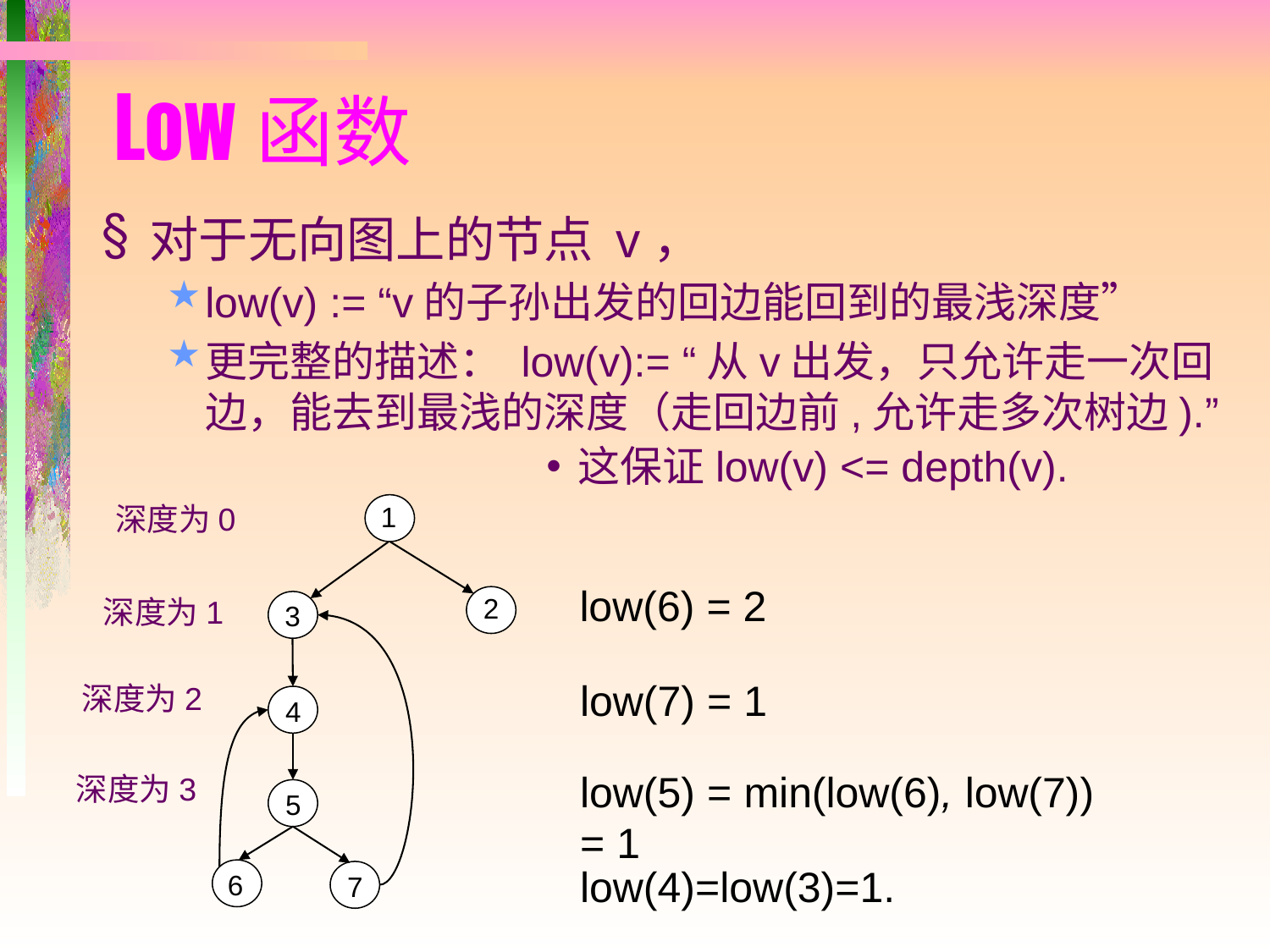

# Low函数
对于无向图上的节点 v，
low(v) := “v的子孙出发的回边能回到的最浅深度”
更完整的描述： low(v):= “从v出发，只允许走一次回边，能去到最浅的深度（走回边前,允许走多次树边).”
这保证low(v) <= depth(v).
深度为0
1

2

3

4

5

6

7
low(6) = 2
深度为1
low(7) = 1
深度为2
low(5) = min(low(6), low(7)) = 1
深度为3
low(4)=low(3)=1.